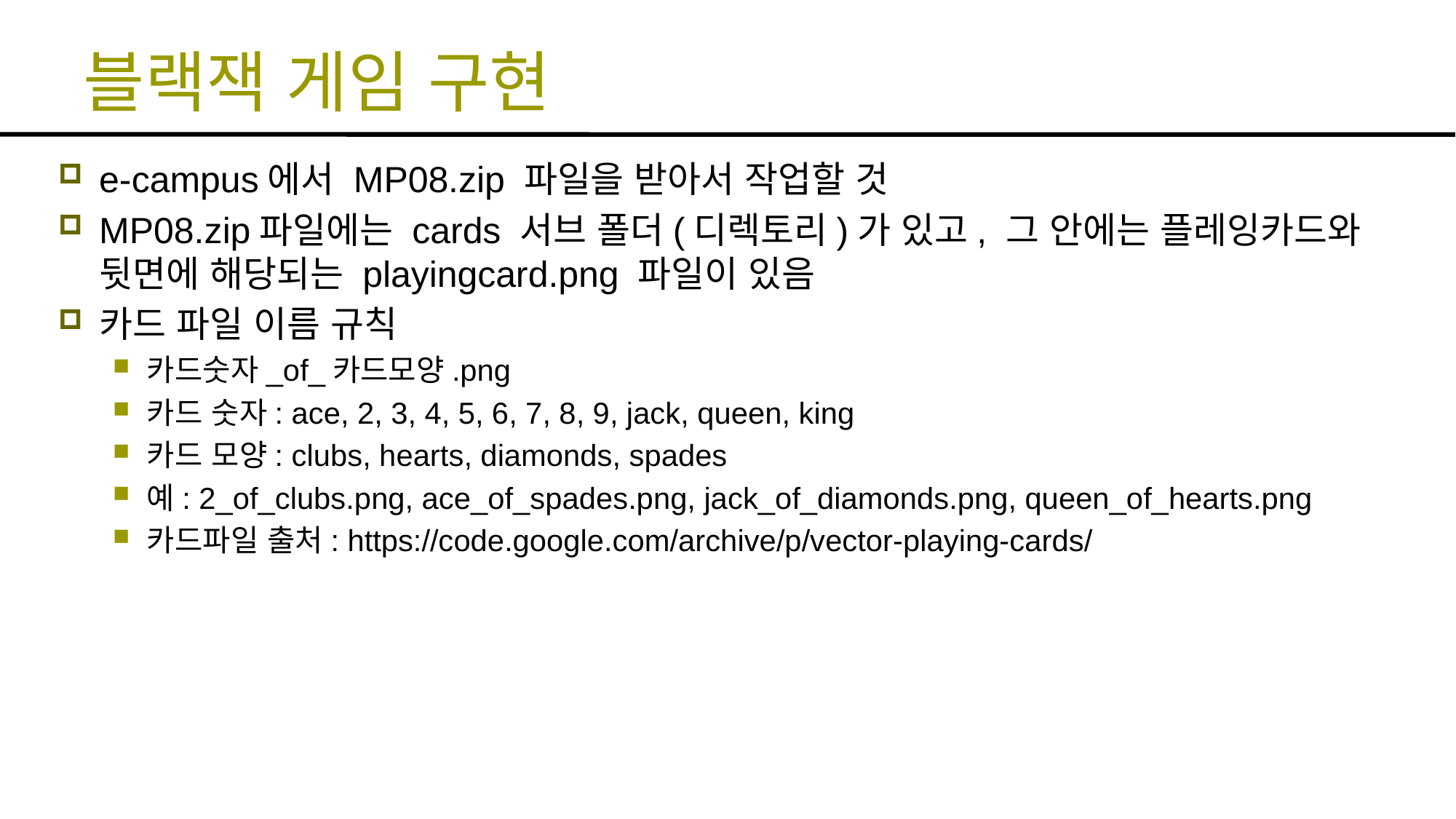

# 블랙잭 게임 구현
e-campus에서 MP08.zip 파일을 받아서 작업할 것
MP08.zip파일에는 cards 서브 폴더(디렉토리)가 있고, 그 안에는 플레잉카드와 뒷면에 해당되는 playingcard.png 파일이 있음
카드 파일 이름 규칙
카드숫자_of_카드모양.png
카드 숫자: ace, 2, 3, 4, 5, 6, 7, 8, 9, jack, queen, king
카드 모양: clubs, hearts, diamonds, spades
예: 2_of_clubs.png, ace_of_spades.png, jack_of_diamonds.png, queen_of_hearts.png
카드파일 출처: https://code.google.com/archive/p/vector-playing-cards/